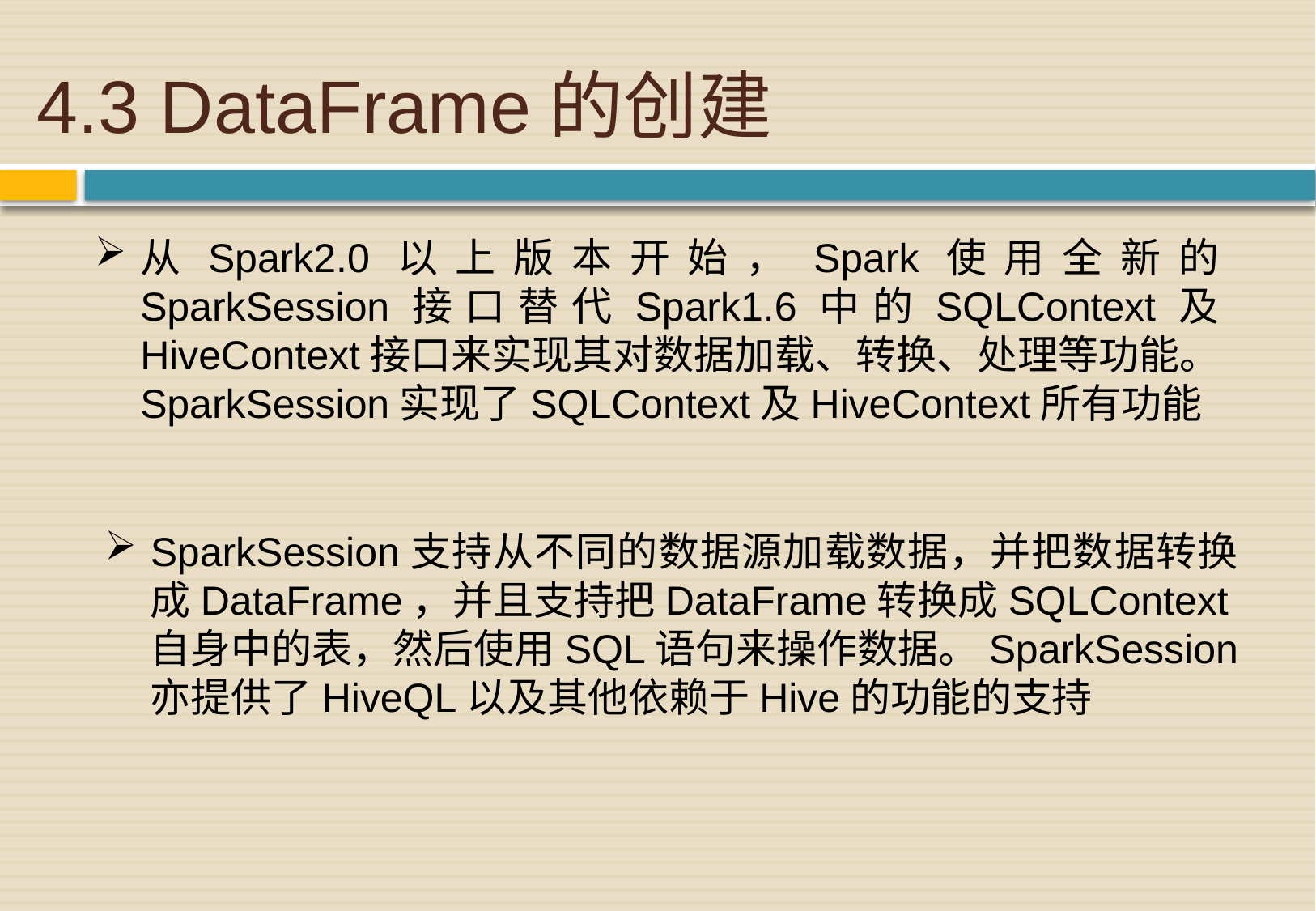

# 4.3 DataFrame的创建
从Spark2.0以上版本开始，Spark使用全新的SparkSession接口替代Spark1.6中的SQLContext及HiveContext接口来实现其对数据加载、转换、处理等功能。SparkSession实现了SQLContext及HiveContext所有功能
SparkSession支持从不同的数据源加载数据，并把数据转换成DataFrame，并且支持把DataFrame转换成SQLContext自身中的表，然后使用SQL语句来操作数据。SparkSession亦提供了HiveQL以及其他依赖于Hive的功能的支持